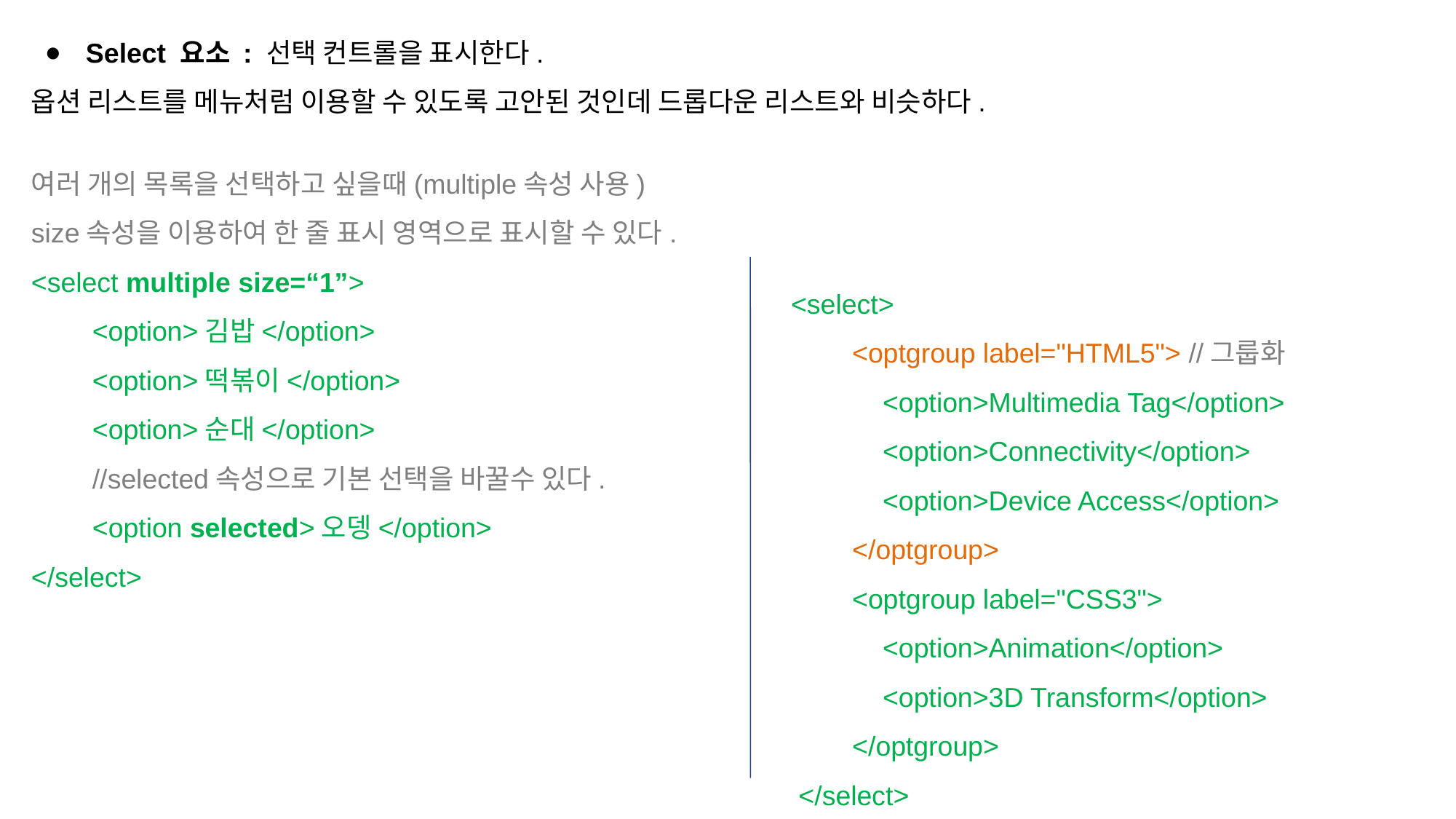

Select 요소 : 선택 컨트롤을 표시한다.
옵션 리스트를 메뉴처럼 이용할 수 있도록 고안된 것인데 드롭다운 리스트와 비슷하다.

여러 개의 목록을 선택하고 싶을때(multiple속성 사용)
size속성을 이용하여 한 줄 표시 영역으로 표시할 수 있다.
<select multiple size=“1”>
        <option>김밥</option>
        <option>떡볶이</option>
        <option>순대</option>
        //selected속성으로 기본 선택을 바꿀수 있다.
        <option selected>오뎅</option>
</select>

<select>
        <optgroup label="HTML5"> //그룹화
            <option>Multimedia Tag</option>
            <option>Connectivity</option>
            <option>Device Access</option>
        </optgroup>
        <optgroup label="CSS3">
            <option>Animation</option>
            <option>3D Transform</option>
        </optgroup>
 </select>